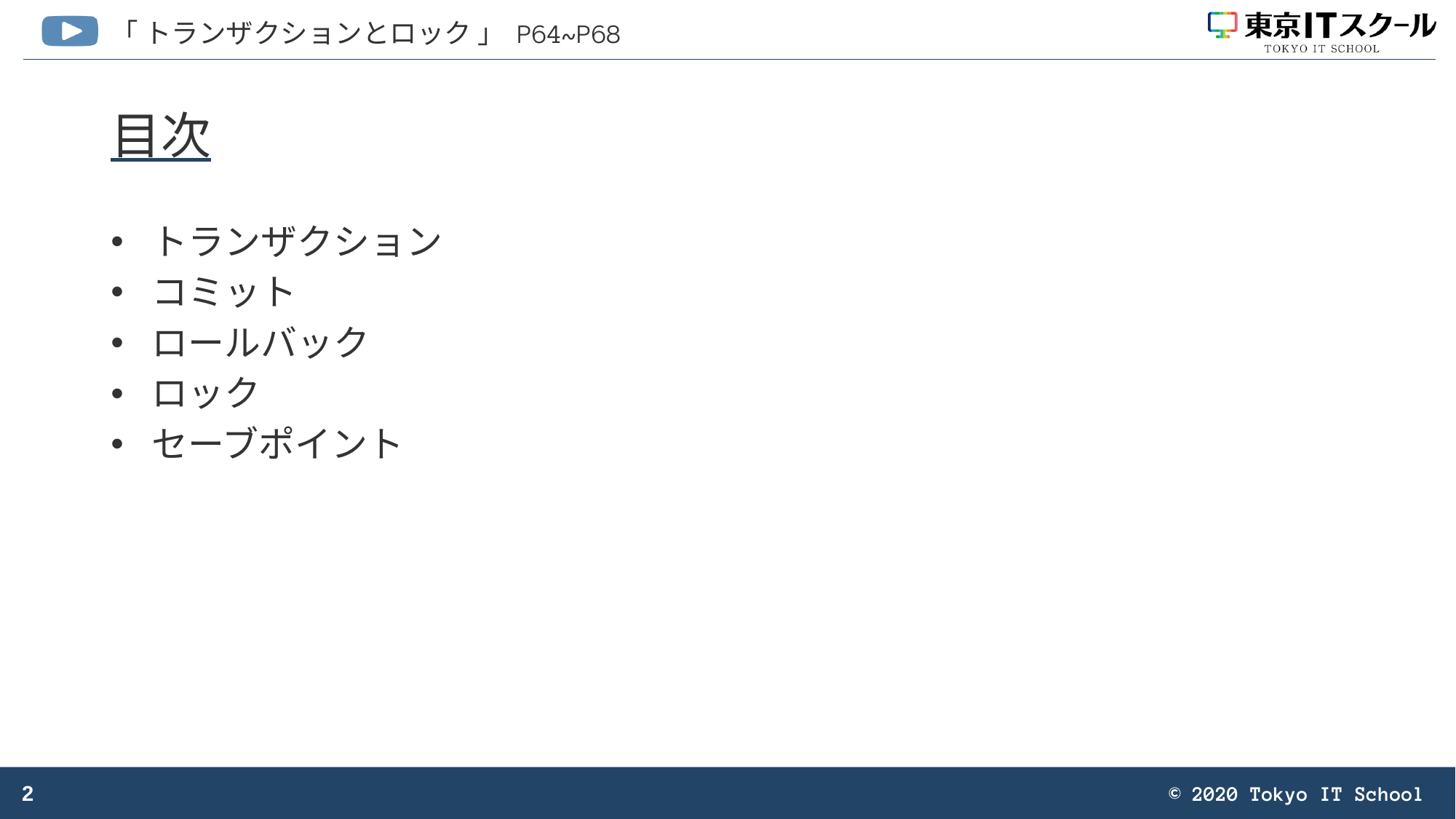

# 目次
トランザクション
コミット
ロールバック
ロック
セーブポイント
2